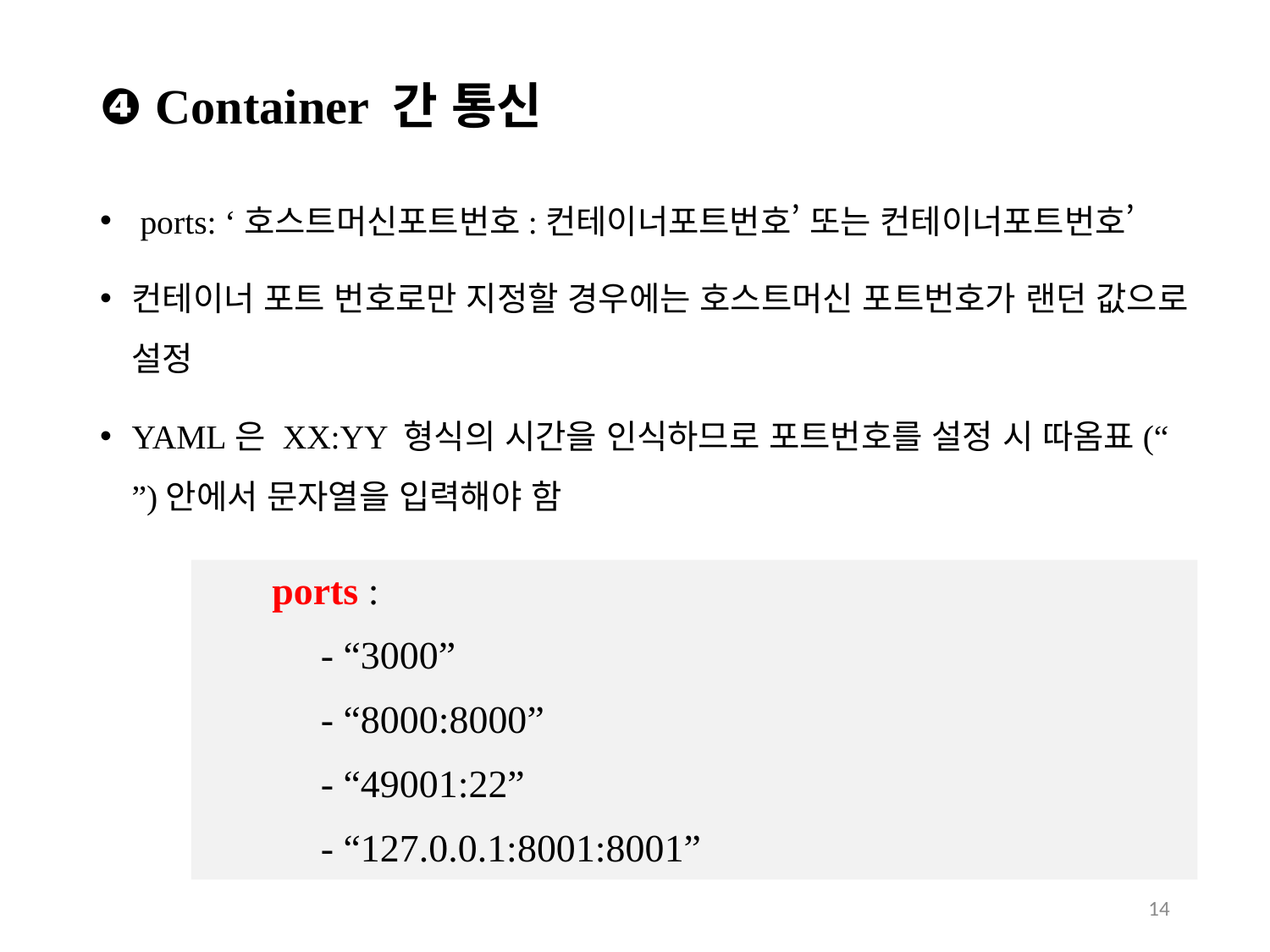

# ❹ Container 간 통신
 ports: ‘호스트머신포트번호:컨테이너포트번호’ 또는 컨테이너포트번호’
컨테이너 포트 번호로만 지정할 경우에는 호스트머신 포트번호가 랜던 값으로 설정
YAML은 XX:YY 형식의 시간을 인식하므로 포트번호를 설정 시 따옴표(“ ”)안에서 문자열을 입력해야 함
       ports :
            - “3000”
            - “8000:8000”
            - “49001:22”
            - “127.0.0.1:8001:8001”
14